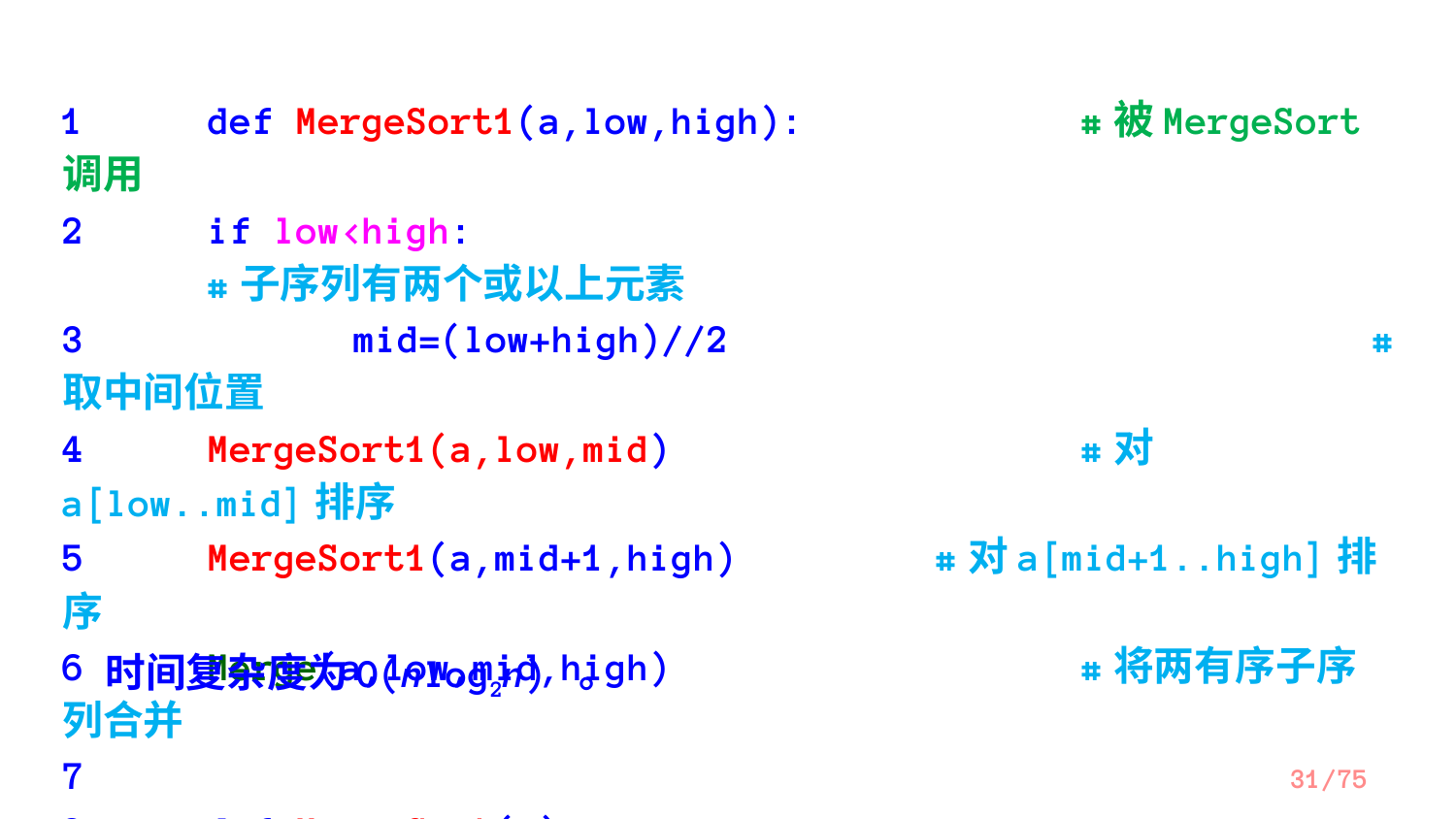

1	def MergeSort1(a,low,high):	    	#被MergeSort调用
2  	if low<high:								#子序列有两个或以上元素
3    		mid=(low+high)//2					#取中间位置
4     	MergeSort1(a,low,mid)			#对a[low..mid]排序
5     	MergeSort1(a,mid+1,high)		#对a[mid+1..high]排序
6     	Merge(a,low,mid,high)			#将两有序子序列合并
7
8	def MergeSort(a):							#自顶向下的二路归并算法
9   	MergeSort1(a,0,len(a)-1)
时间复杂度为O(nlog2n) 。
31/75